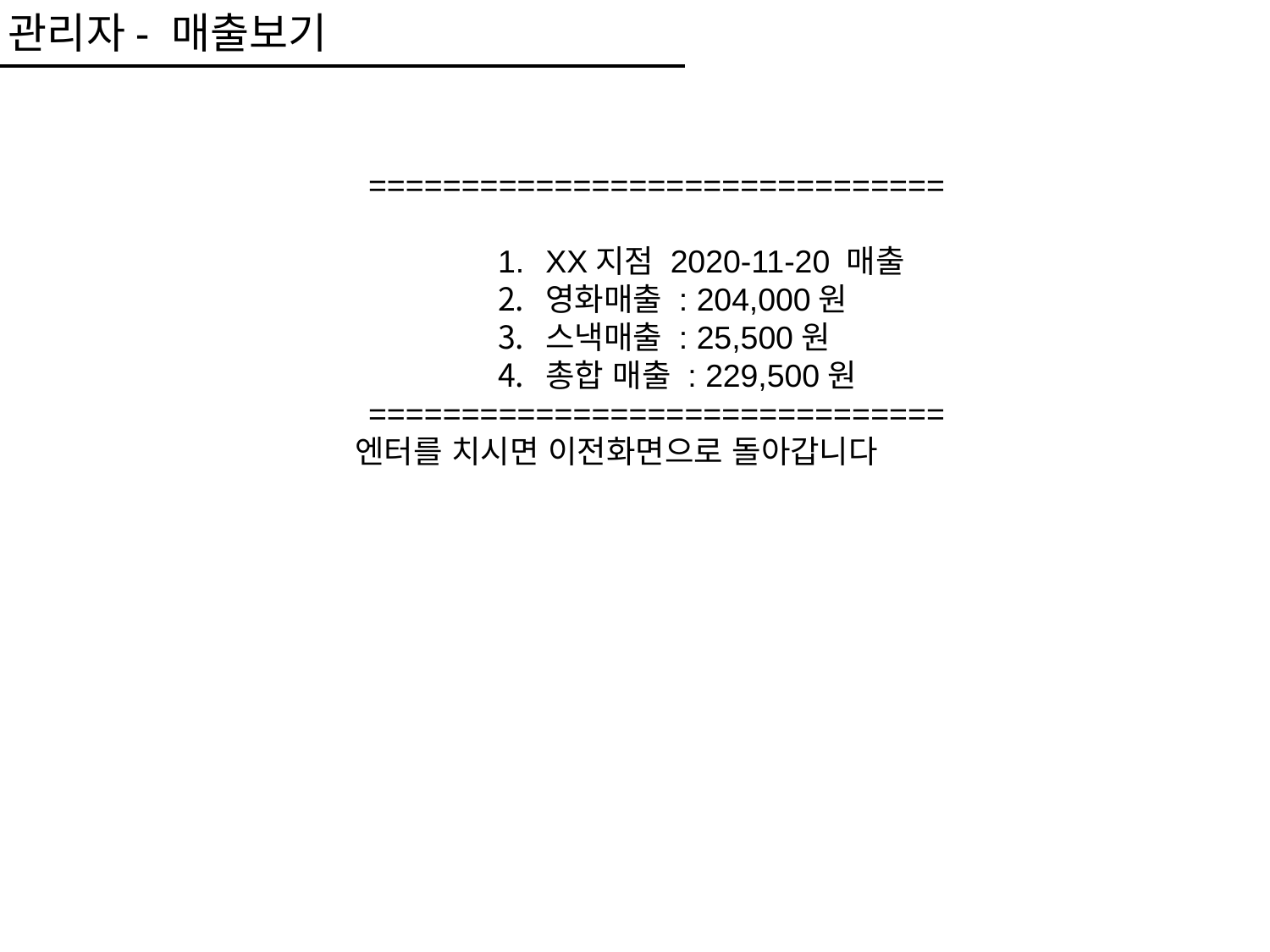

관리자- 매출보기
===============================

XX지점 2020-11-20 매출
영화매출 : 204,000원
스낵매출 : 25,500원
총합 매출 : 229,500원
===============================
	엔터를 치시면 이전화면으로 돌아갑니다